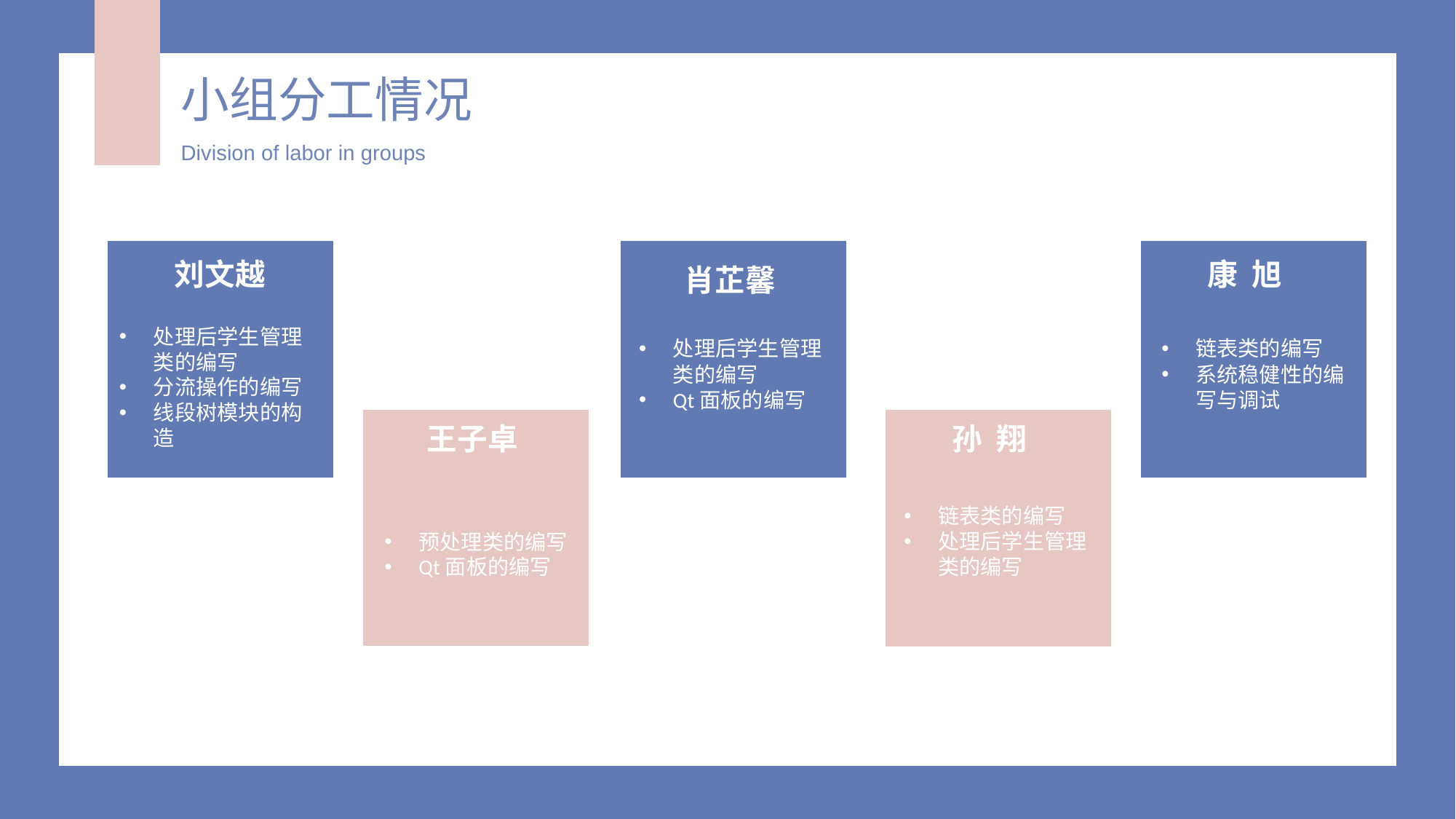

小组分工情况
Division of labor in groups

刘文越
康  旭
肖芷馨
处理后学生管理类的编写
分流操作的编写
线段树模块的构造
处理后学生管理类的编写
Qt面板的编写
链表类的编写
系统稳健性的编写与调试

王子卓
孙  翔
链表类的编写
处理后学生管理类的编写
预处理类的编写
Qt面板的编写